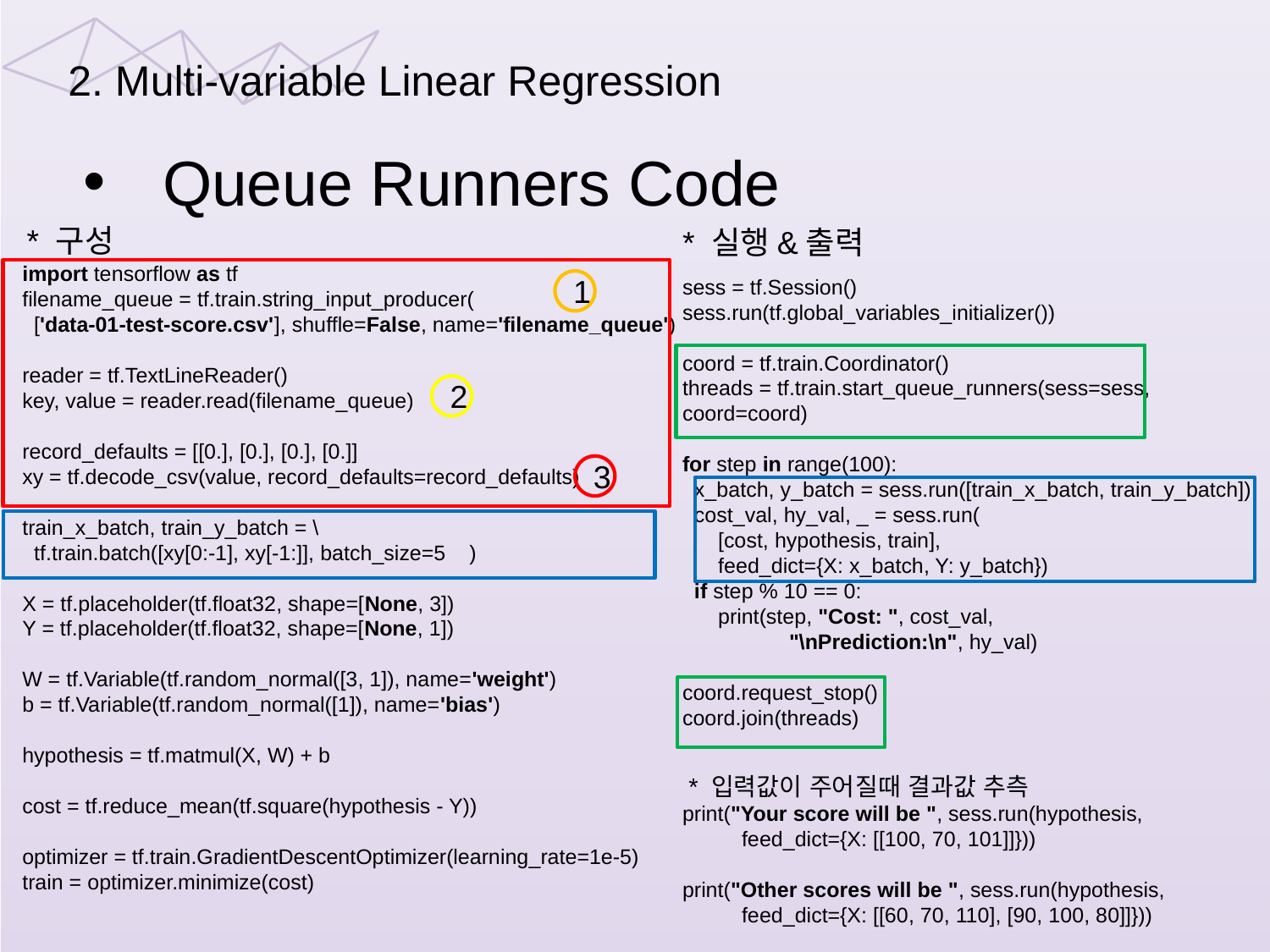

2. Multi-variable Linear Regression
Queue Runners Code
* 구성
* 실행&출력

import tensorflow as tf
filename_queue = tf.train.string_input_producer(
  ['data-01-test-score.csv'], shuffle=False, name='filename_queue')
reader = tf.TextLineReader()
key, value = reader.read(filename_queue)
record_defaults = [[0.], [0.], [0.], [0.]]
xy = tf.decode_csv(value, record_defaults=record_defaults)
train_x_batch, train_y_batch = \
  tf.train.batch([xy[0:-1], xy[-1:]], batch_size=5    )
X = tf.placeholder(tf.float32, shape=[None, 3])
Y = tf.placeholder(tf.float32, shape=[None, 1])
W = tf.Variable(tf.random_normal([3, 1]), name='weight')
b = tf.Variable(tf.random_normal([1]), name='bias')
hypothesis = tf.matmul(X, W) + b
cost = tf.reduce_mean(tf.square(hypothesis - Y))
optimizer = tf.train.GradientDescentOptimizer(learning_rate=1e-5)
train = optimizer.minimize(cost)

sess = tf.Session()
sess.run(tf.global_variables_initializer())
coord = tf.train.Coordinator()
threads = tf.train.start_queue_runners(sess=sess, coord=coord)
for step in range(100):
  x_batch, y_batch = sess.run([train_x_batch, train_y_batch])
  cost_val, hy_val, _ = sess.run(
      [cost, hypothesis, train],
      feed_dict={X: x_batch, Y: y_batch})
  if step % 10 == 0:
      print(step, "Cost: ", cost_val,
                  "\nPrediction:\n", hy_val)
coord.request_stop()
coord.join(threads)

1

2
3

* 입력값이 주어질때 결과값 추측
print("Your score will be ", sess.run(hypothesis,
          feed_dict={X: [[100, 70, 101]]}))
print("Other scores will be ", sess.run(hypothesis,
          feed_dict={X: [[60, 70, 110], [90, 100, 80]]}))